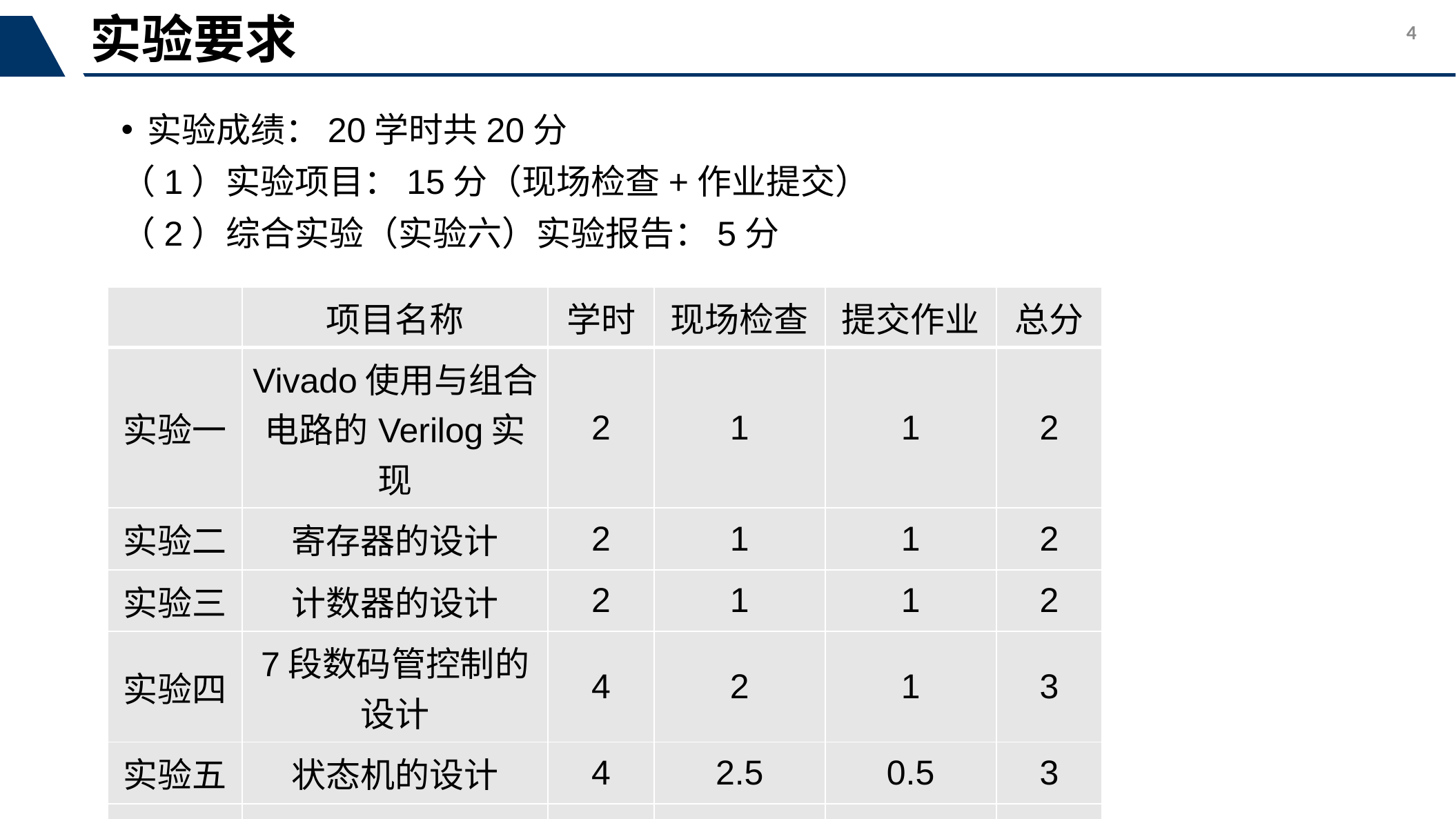

实验要求

实验成绩：20学时共20分
（1）实验项目：15分（现场检查+作业提交）
（2）综合实验（实验六）实验报告：5分

|  | 项目名称 | 学时 | 现场检查 | 提交作业 | 总分 |
| --- | --- | --- | --- | --- | --- |
| 实验一 | Vivado使用与组合电路的Verilog实现 | 2 | 1 | 1 | 2 |
| 实验二 | 寄存器的设计 | 2 | 1 | 1 | 2 |
| 实验三 | 计数器的设计 | 2 | 1 | 1 | 2 |
| 实验四 | 7段数码管控制的设计 | 4 | 2 | 1 | 3 |
| 实验五 | 状态机的设计 | 4 | 2.5 | 0.5 | 3 |
| 实验六 | 综合实验 | 6 | 3 | 代码+报告 | 3 |